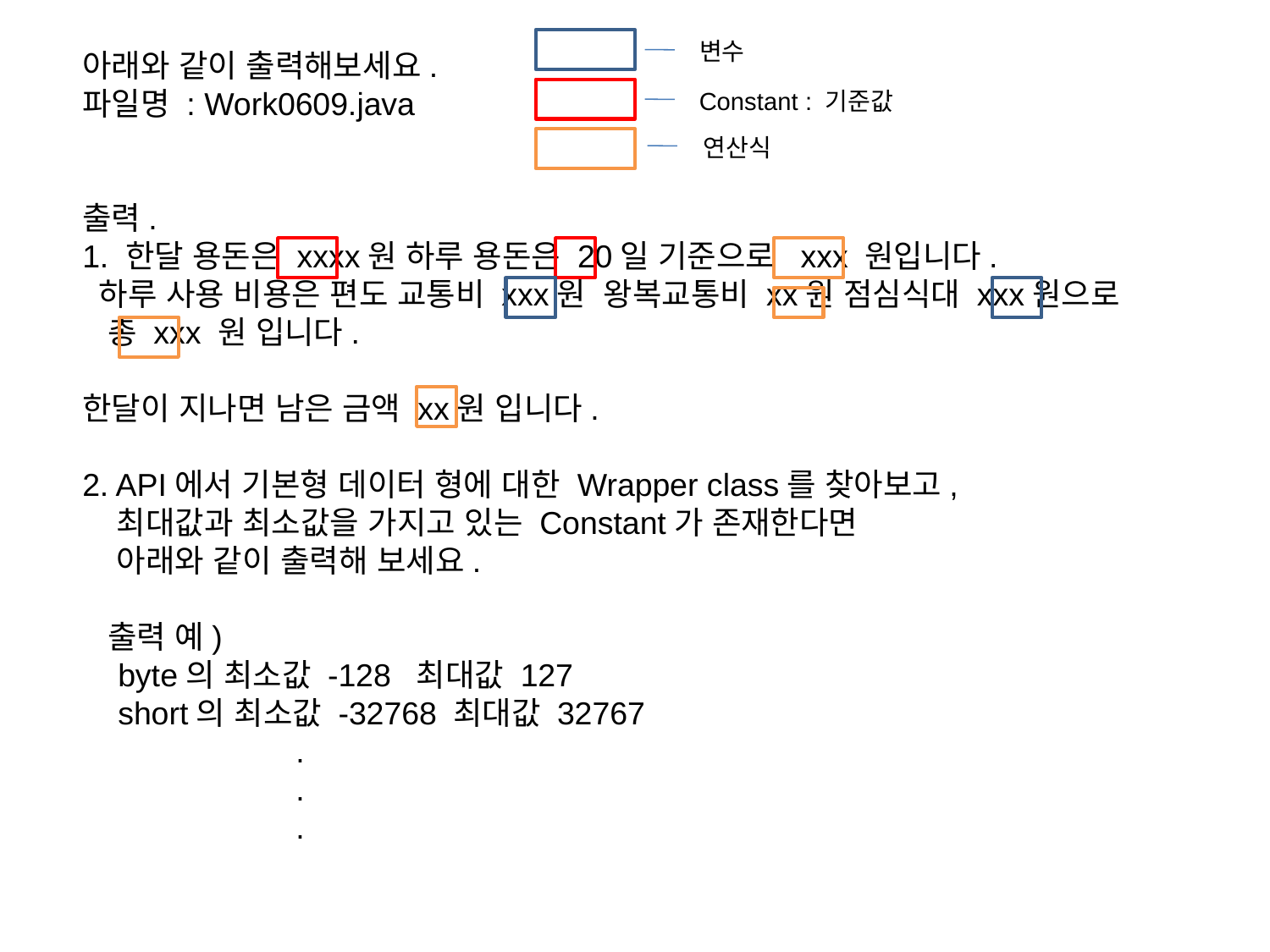

변수
아래와 같이 출력해보세요.
파일명 : Work0609.java

출력.
1. 한달 용돈은 xxxx원 하루 용돈은 20일 기준으로  xxx 원입니다.
 하루 사용 비용은 편도 교통비 xxx원  왕복교통비 xx원 점심식대 xxx원으로
  총 xxx 원 입니다.

한달이 지나면 남은 금액 xx원 입니다.

2. API에서 기본형 데이터 형에 대한 Wrapper class를 찾아보고,
   최대값과 최소값을 가지고 있는 Constant가 존재한다면
   아래와 같이 출력해 보세요.

  출력 예)
    byte의 최소값 -128  최대값 127
    short의 최소값 -32768 최대값 32767
                        .
                        .
                        .

Constant : 기준값
연산식